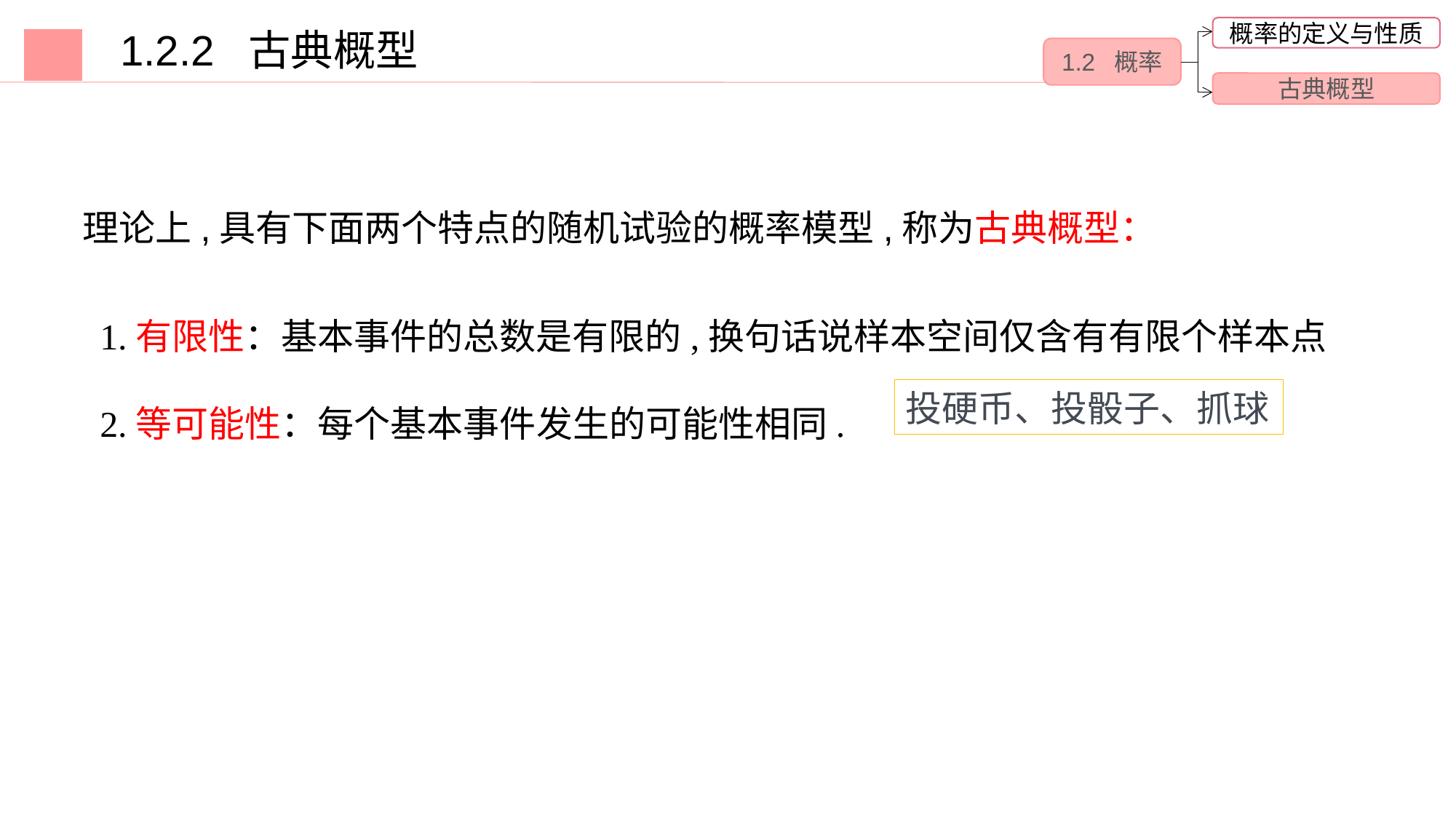

1.2.2  古典概型
概率的定义与性质

1.2  概率
古典概型

理论上,具有下面两个特点的随机试验的概率模型,称为古典概型：
1.有限性：基本事件的总数是有限的,换句话说样本空间仅含有有限个样本点
2.等可能性：每个基本事件发生的可能性相同.
投硬币、投骰子、抓球